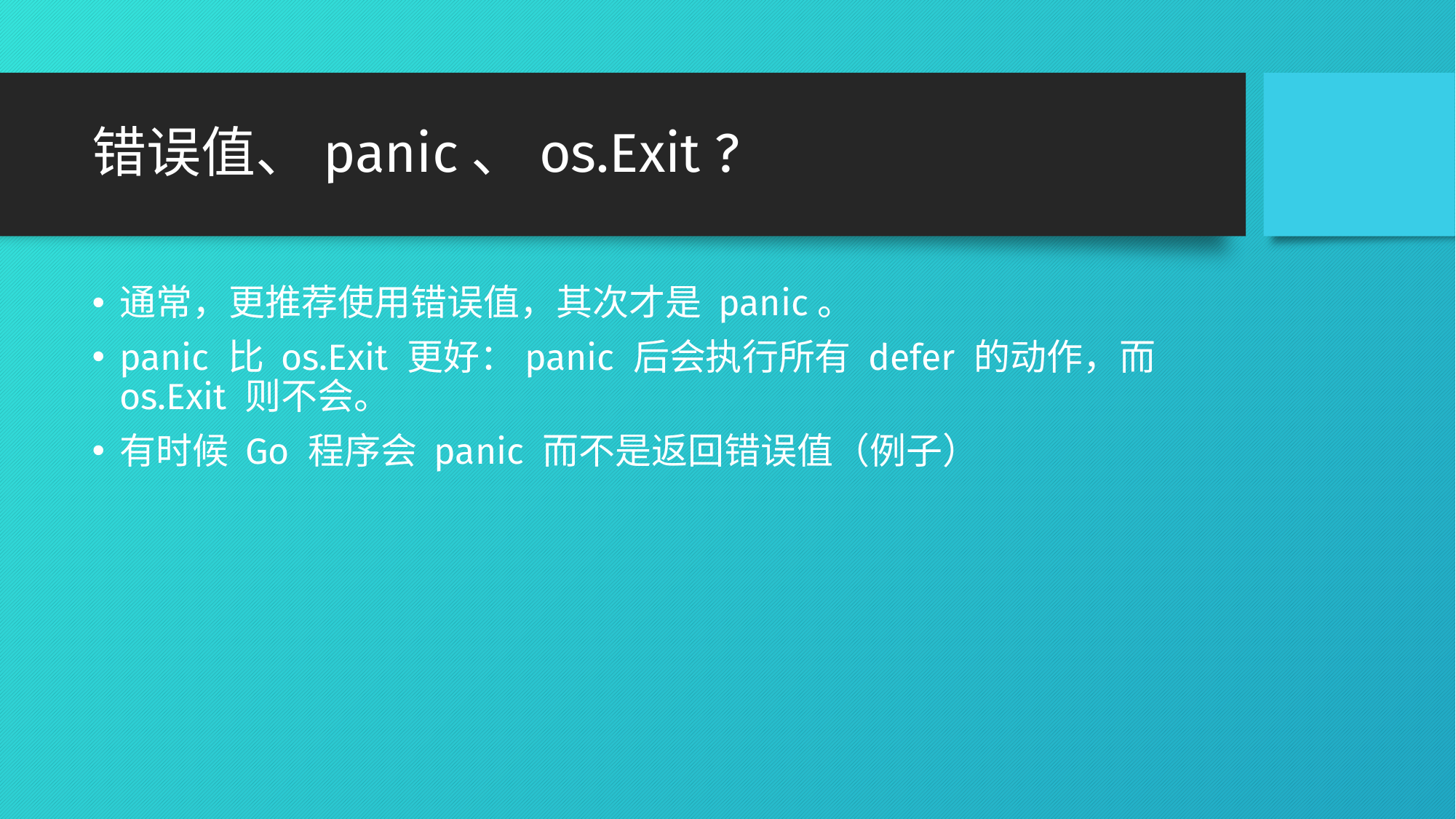

# 错误值、panic、os.Exit ?
通常，更推荐使用错误值，其次才是 panic。
panic 比 os.Exit 更好：panic 后会执行所有 defer 的动作，而 os.Exit 则不会。
有时候 Go 程序会 panic 而不是返回错误值（例子）